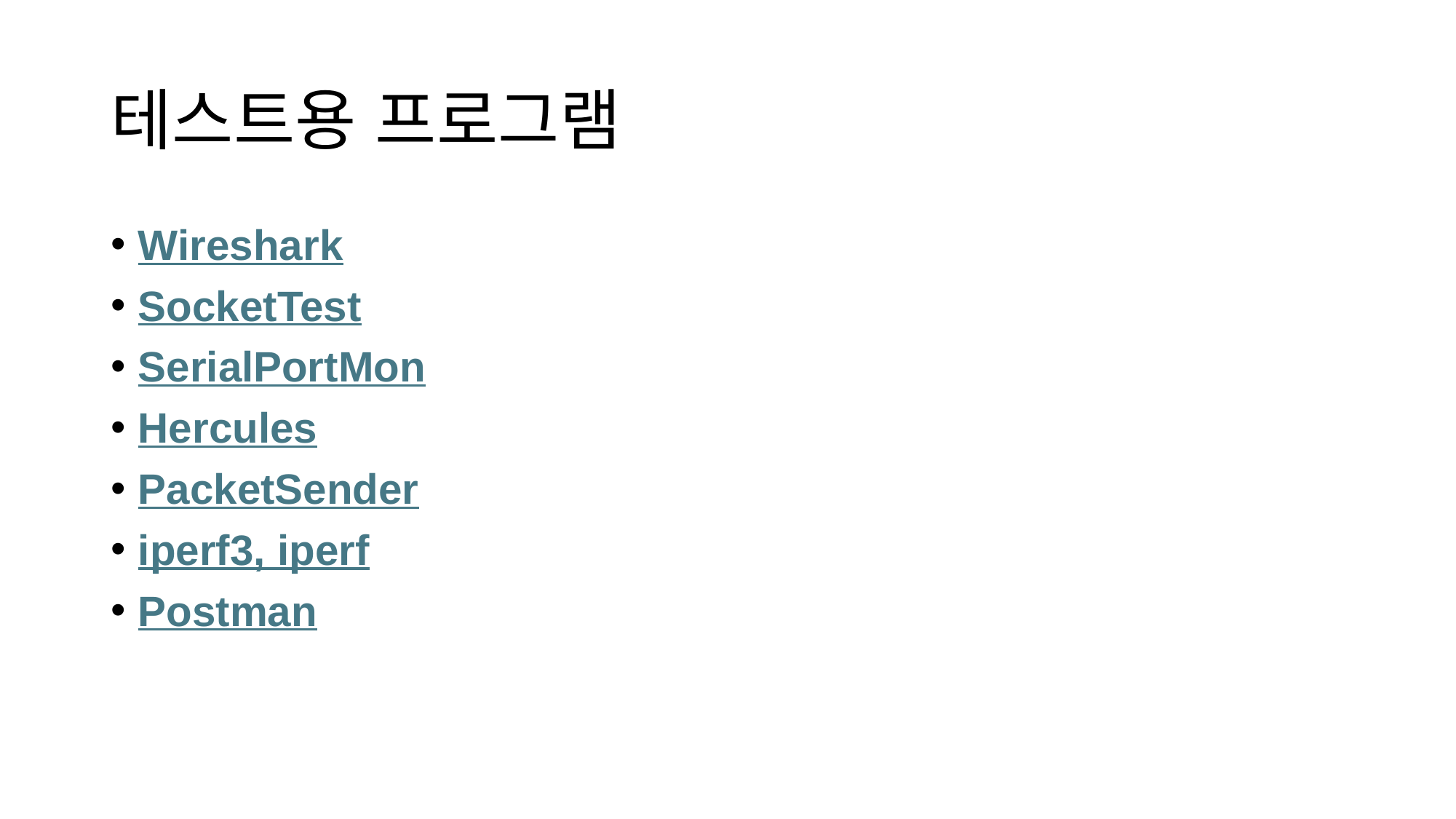

# 테스트용 프로그램
Wireshark
SocketTest
SerialPortMon
Hercules
PacketSender
iperf3, iperf
Postman